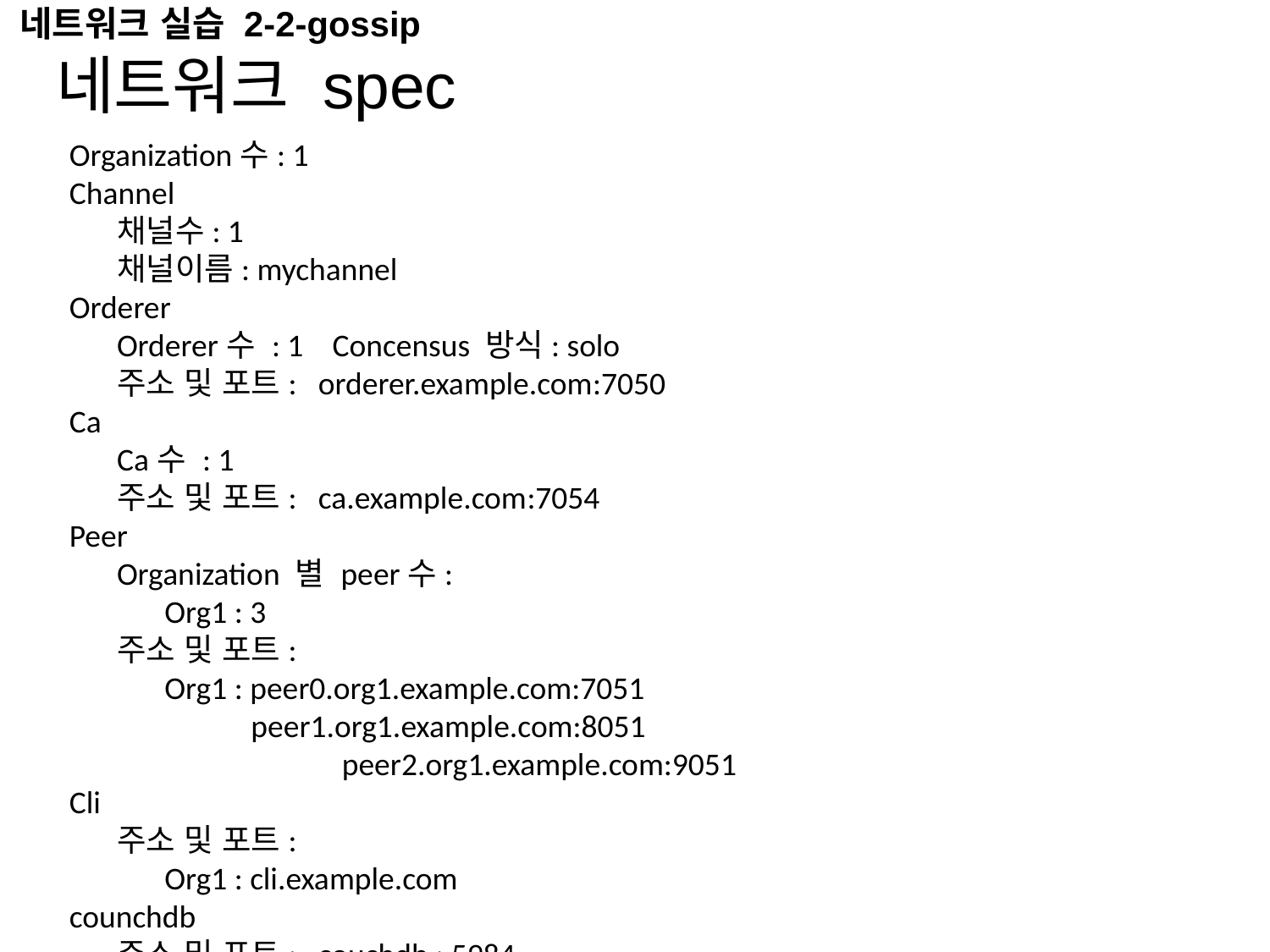

# 네트워크 실습 2-2-gossip
네트워크 spec
Organization수: 1
Channel
채널수: 1
채널이름: mychannel
Orderer
Orderer수 : 1    Concensus 방식: solo
주소 및 포트:   orderer.example.com:7050
Ca
Ca수 : 1
주소 및 포트:   ca.example.com:7054
Peer
Organization 별 peer수:
Org1 : 3
주소 및 포트:
Org1 : peer0.org1.example.com:7051
            peer1.org1.example.com:8051
	       peer2.org1.example.com:9051
Cli
주소 및 포트:
Org1 : cli.example.com
counchdb
주소 및 포트:   couchdb : 5984